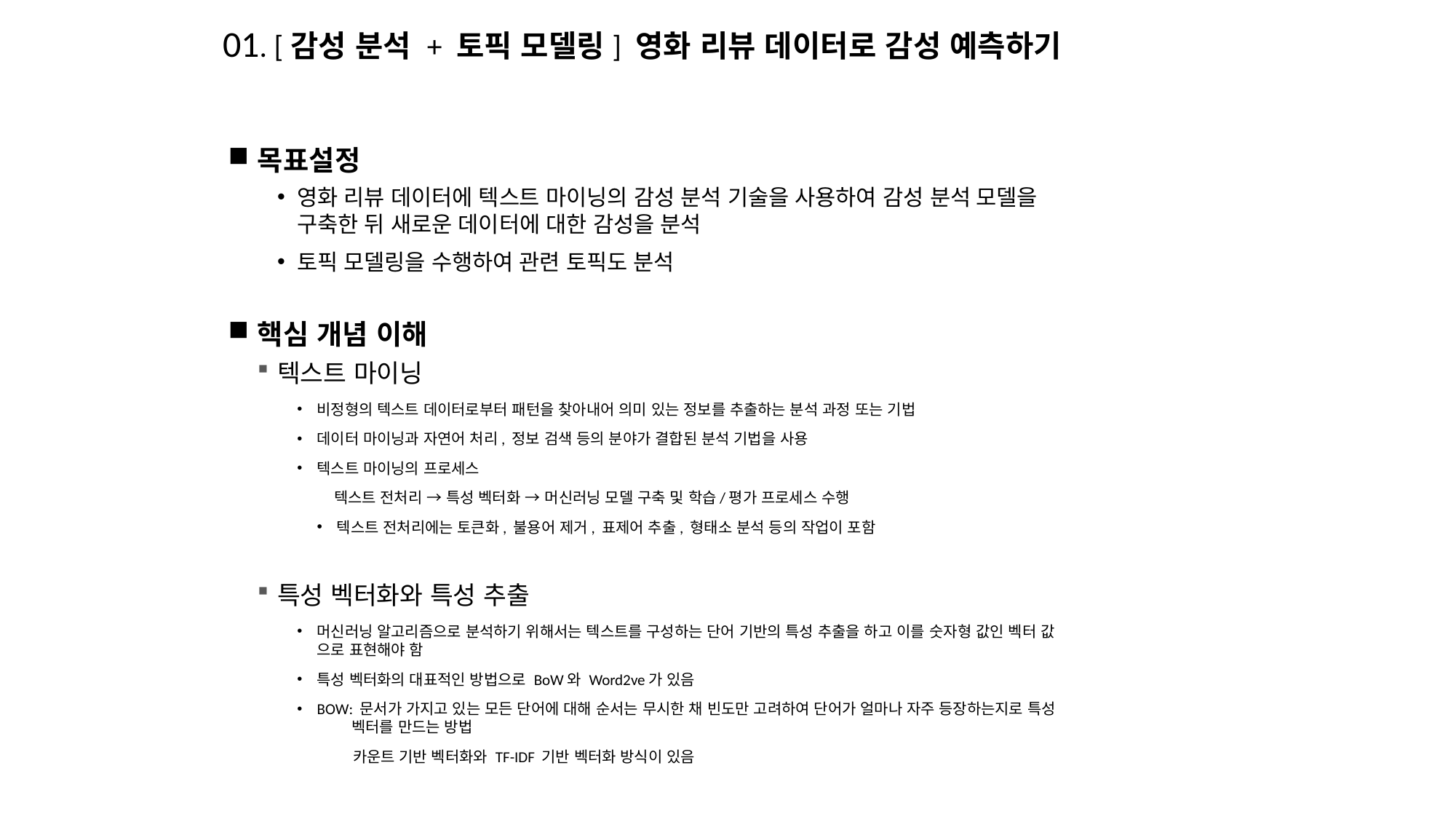

# 01. [감성 분석 + 토픽 모델링] 영화 리뷰 데이터로 감성 예측하기
목표설정
영화 리뷰 데이터에 텍스트 마이닝의 감성 분석 기술을 사용하여 감성 분석 모델을
구축한 뒤 새로운 데이터에 대한 감성을 분석
토픽 모델링을 수행하여 관련 토픽도 분석

핵심 개념 이해
텍스트 마이닝
비정형의 텍스트 데이터로부터 패턴을 찾아내어 의미 있는 정보를 추출하는 분석 과정 또는 기법
데이터 마이닝과 자연어 처리, 정보 검색 등의 분야가 결합된 분석 기법을 사용
텍스트 마이닝의 프로세스
        텍스트 전처리 → 특성 벡터화 → 머신러닝 모델 구축 및 학습/평가 프로세스 수행
텍스트 전처리에는 토큰화, 불용어 제거, 표제어 추출, 형태소 분석 등의 작업이 포함

특성 벡터화와 특성 추출
머신러닝 알고리즘으로 분석하기 위해서는 텍스트를 구성하는 단어 기반의 특성 추출을 하고 이를 숫자형 값인 벡터 값
으로 표현해야 함
특성 벡터화의 대표적인 방법으로 BoW와 Word2ve가 있음
BOW: 문서가 가지고 있는 모든 단어에 대해 순서는 무시한 채 빈도만 고려하여 단어가 얼마나 자주 등장하는지로 특성
        벡터를 만드는 방법
            카운트 기반 벡터화와 TF-IDF 기반 벡터화 방식이 있음